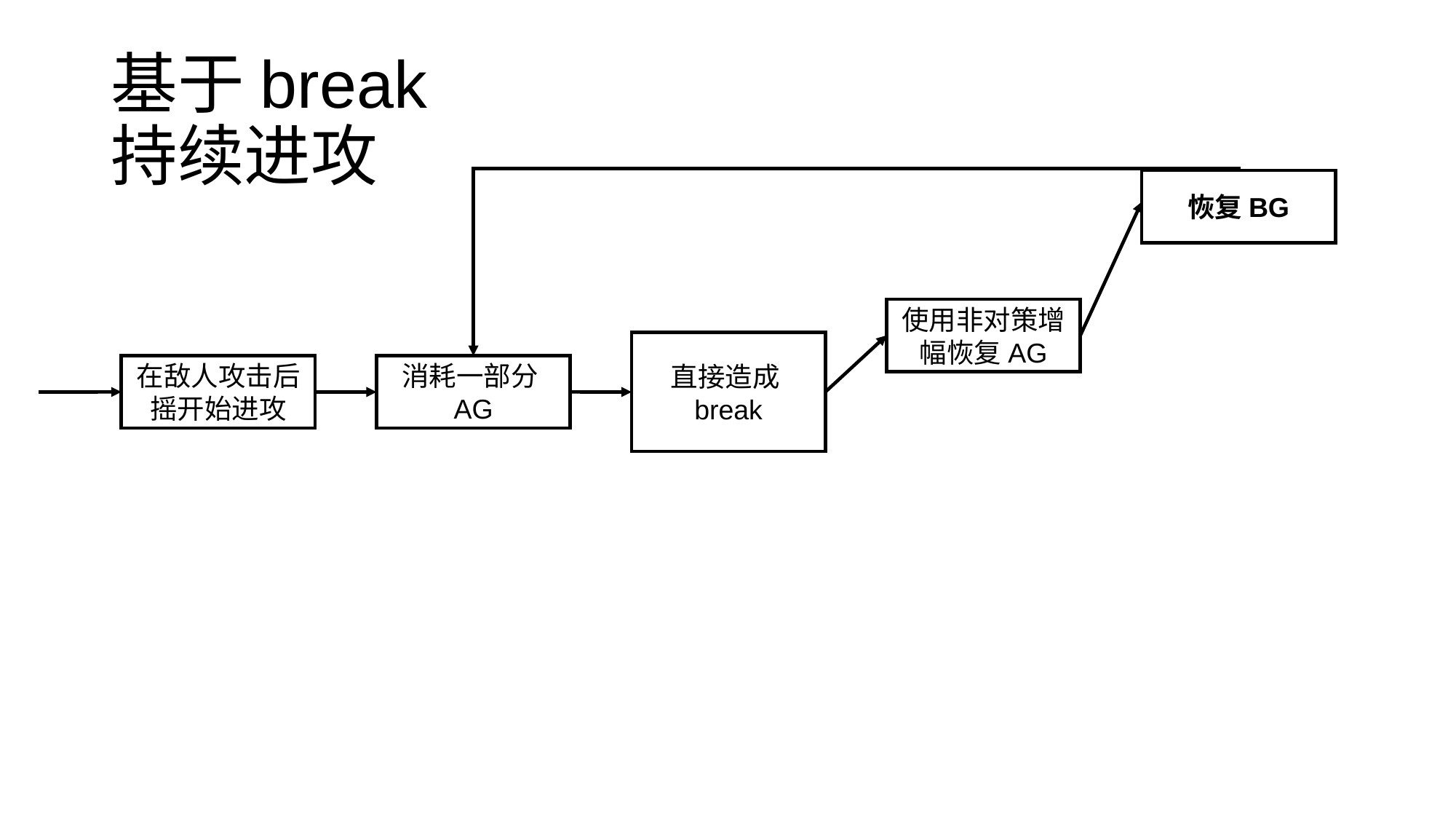

# 基于break 持续进攻
恢复BG
使用非对策增幅恢复AG
直接造成break
消耗一部分AG
在敌人攻击后摇开始进攻